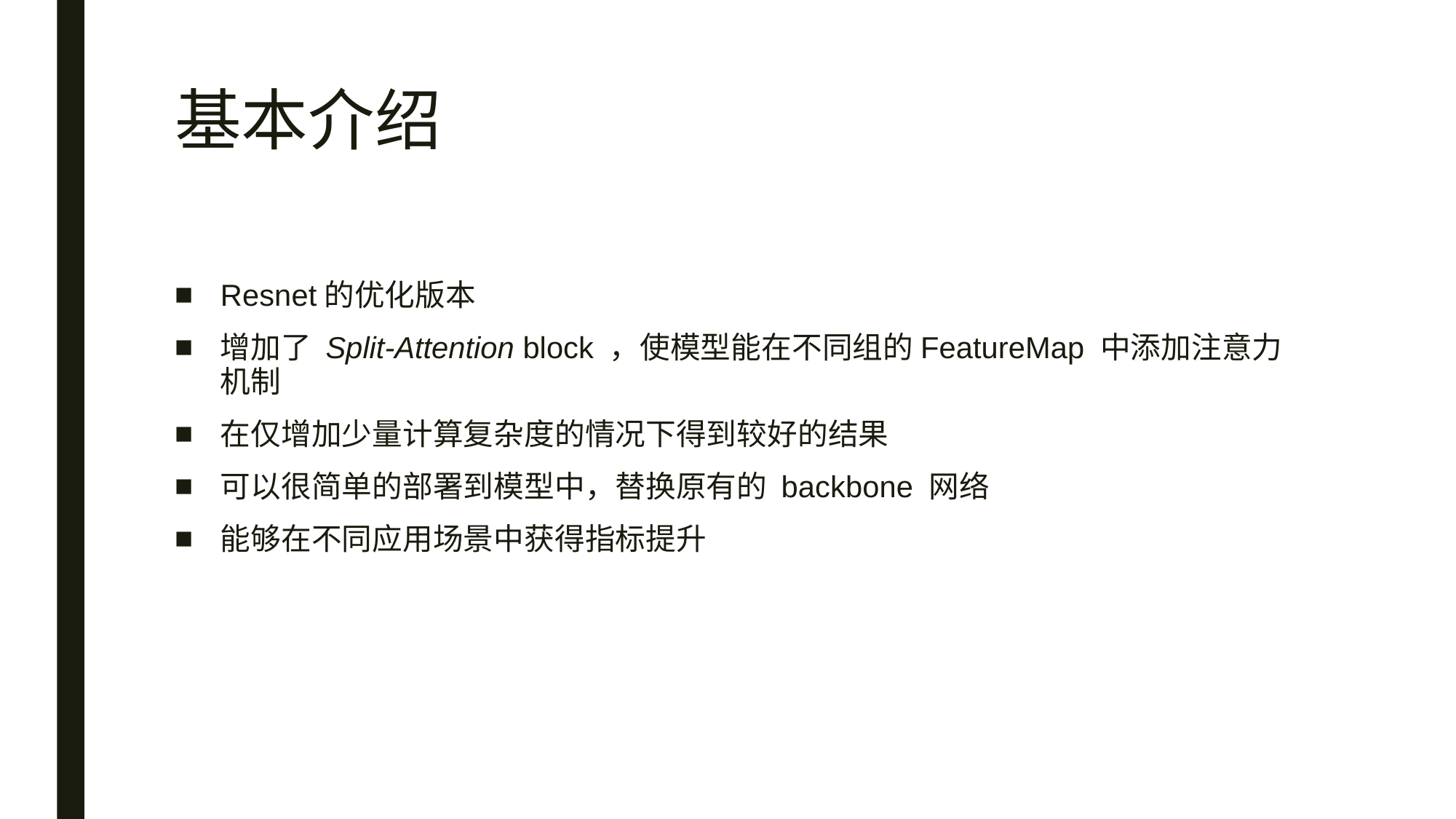

# 基本介绍
Resnet的优化版本
增加了 Split-Attention block ，使模型能在不同组的FeatureMap 中添加注意力机制
在仅增加少量计算复杂度的情况下得到较好的结果
可以很简单的部署到模型中，替换原有的 backbone 网络
能够在不同应用场景中获得指标提升